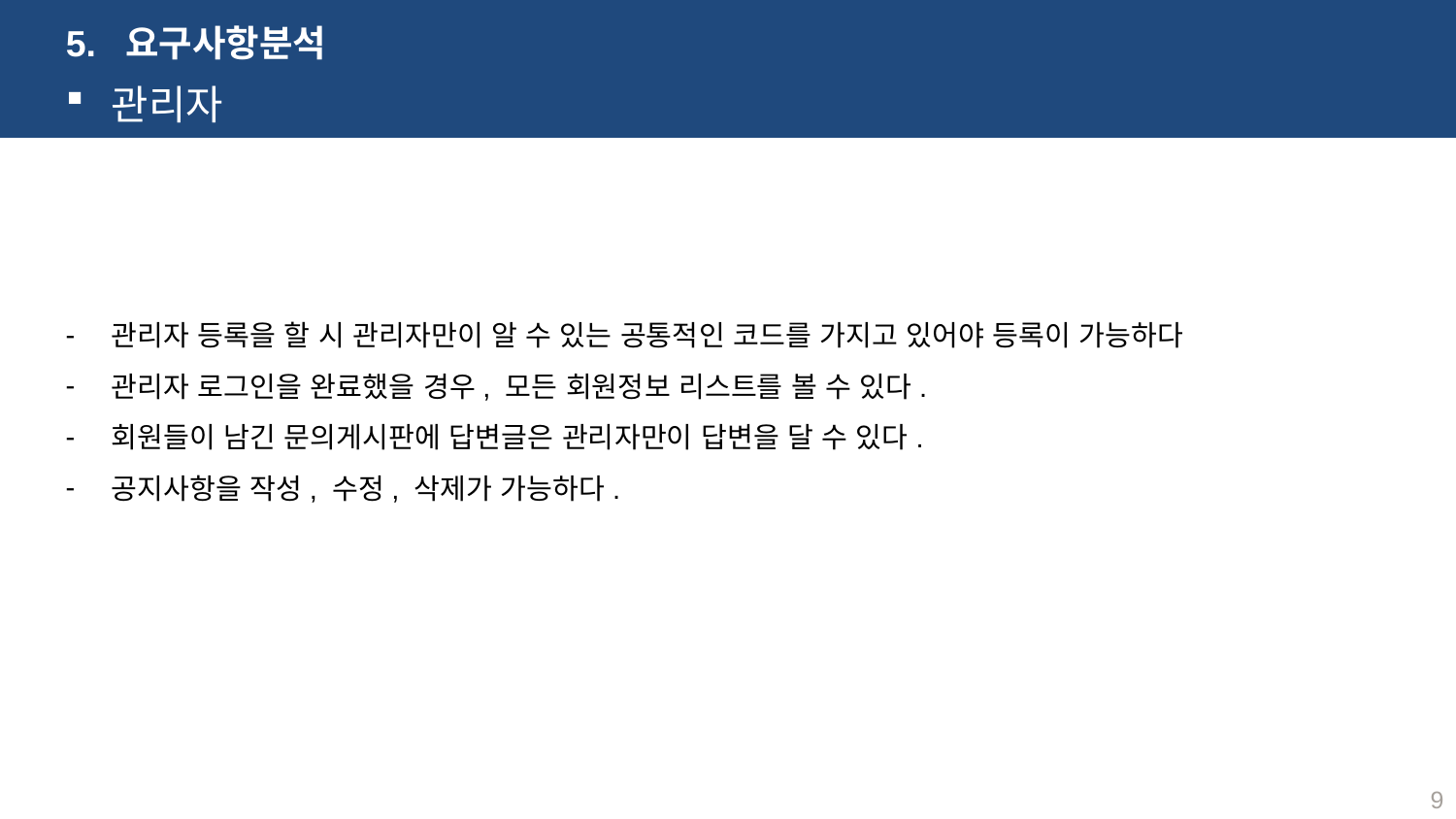

5.  요구사항분석
관리자
관리자 등록을 할 시 관리자만이 알 수 있는 공통적인 코드를 가지고 있어야 등록이 가능하다
관리자 로그인을 완료했을 경우, 모든 회원정보 리스트를 볼 수 있다.
회원들이 남긴 문의게시판에 답변글은 관리자만이 답변을 달 수 있다.
공지사항을 작성, 수정, 삭제가 가능하다.
9